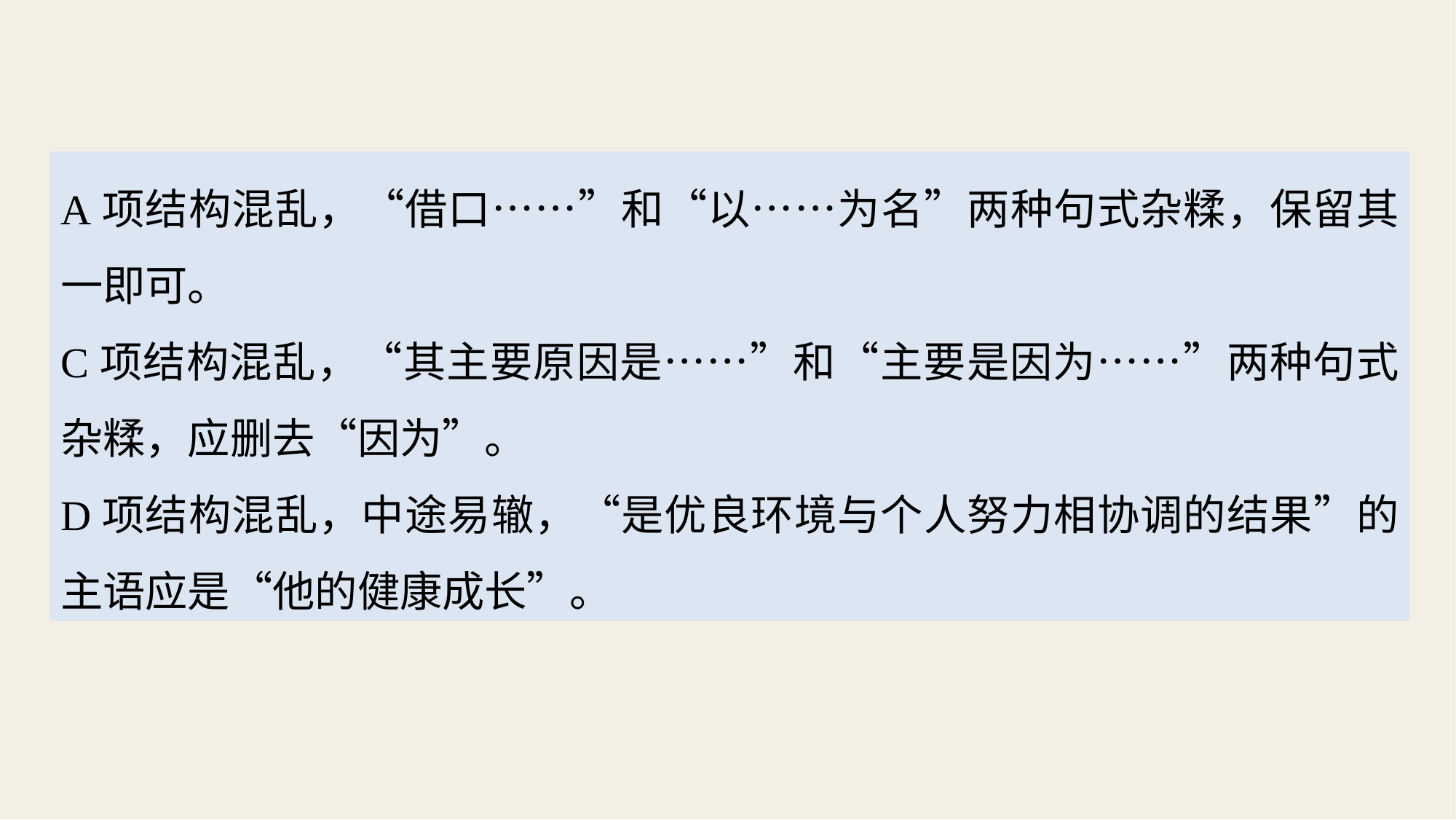

A项结构混乱，“借口……”和“以……为名”两种句式杂糅，保留其一即可。
C项结构混乱，“其主要原因是……”和“主要是因为……”两种句式杂糅，应删去“因为”。
D项结构混乱，中途易辙，“是优良环境与个人努力相协调的结果”的主语应是“他的健康成长”。